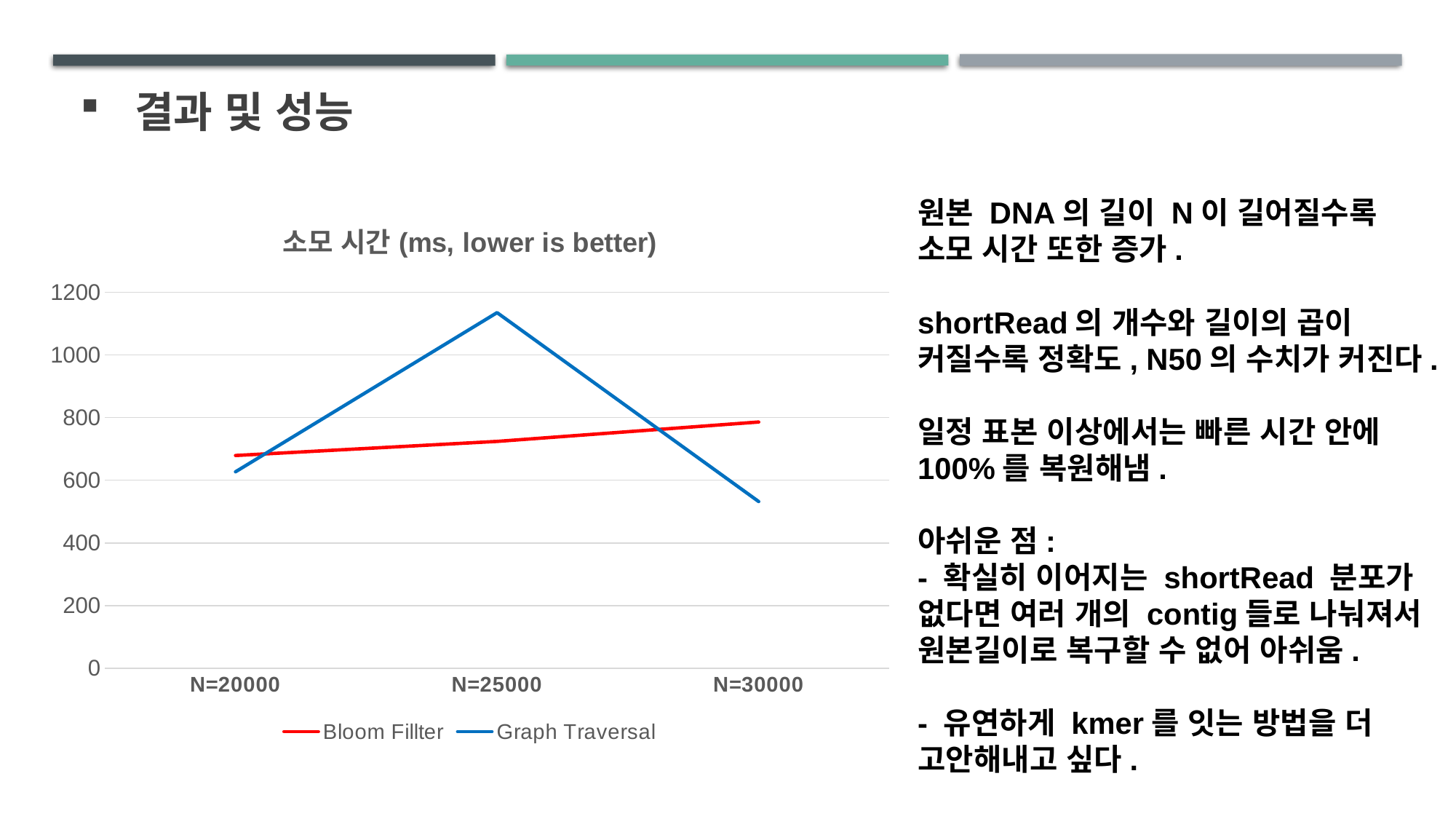

# 결과 및 성능

원본 DNA의 길이 N이 길어질수록
소모 시간 또한 증가.

shortRead의 개수와 길이의 곱이 커질수록 정확도, N50의 수치가 커진다.

일정 표본 이상에서는 빠른 시간 안에 100%를 복원해냄.

아쉬운 점:
- 확실히 이어지는 shortRead 분포가 없다면 여러 개의 contig들로 나눠져서 원본길이로 복구할 수 없어 아쉬움.

- 유연하게 kmer를 잇는 방법을 더 고안해내고 싶다.

### Chart: 소모 시간(ms, lower is better)

| Category | Bloom Fillter | Graph Traversal |
|---|---|---|
| N=20000 | 679.0 | 627.0 |
| N=25000 | 724.0 | 1135.0 |
| N=30000 | 786.0 | 532.0 |